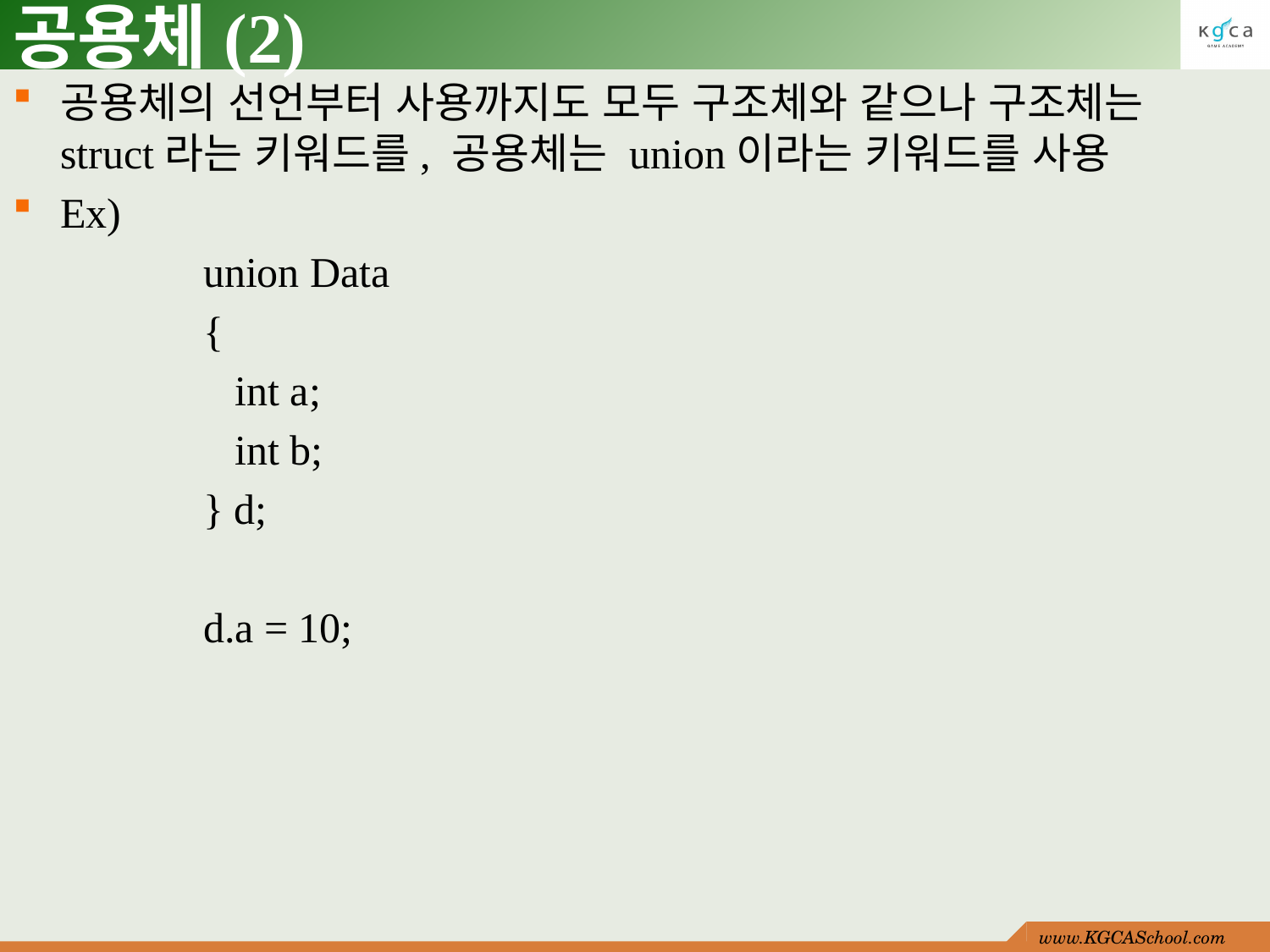

# 공용체(2)
공용체의 선언부터 사용까지도 모두 구조체와 같으나 구조체는 struct라는 키워드를, 공용체는 union이라는 키워드를 사용
Ex)
union Data
{
   int a;
   int b;
} d;

d.a = 10;